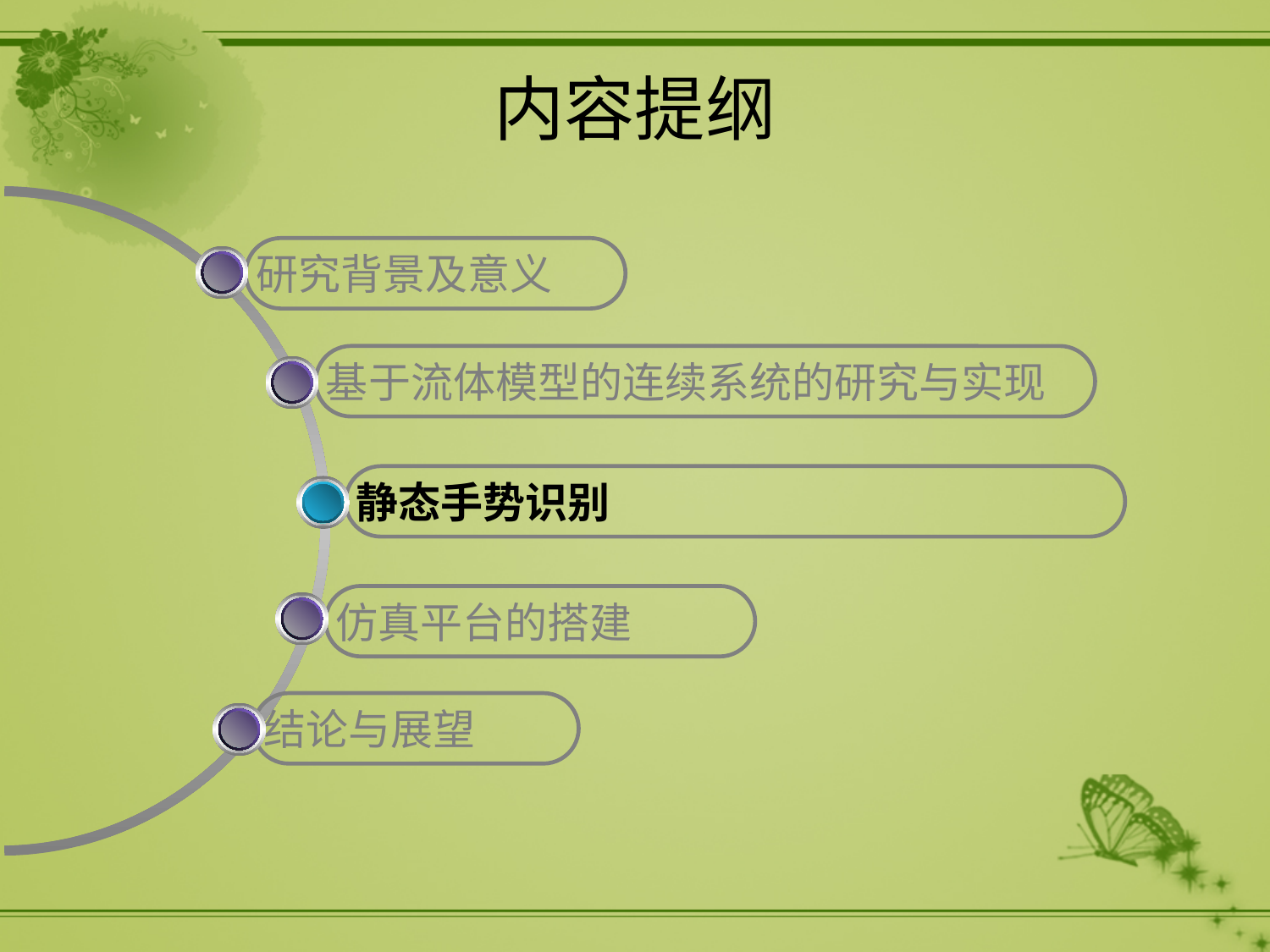

内容提纲

研究背景及意义

基于流体模型的连续系统的研究与实现

静态手势识别

仿真平台的搭建

结论与展望